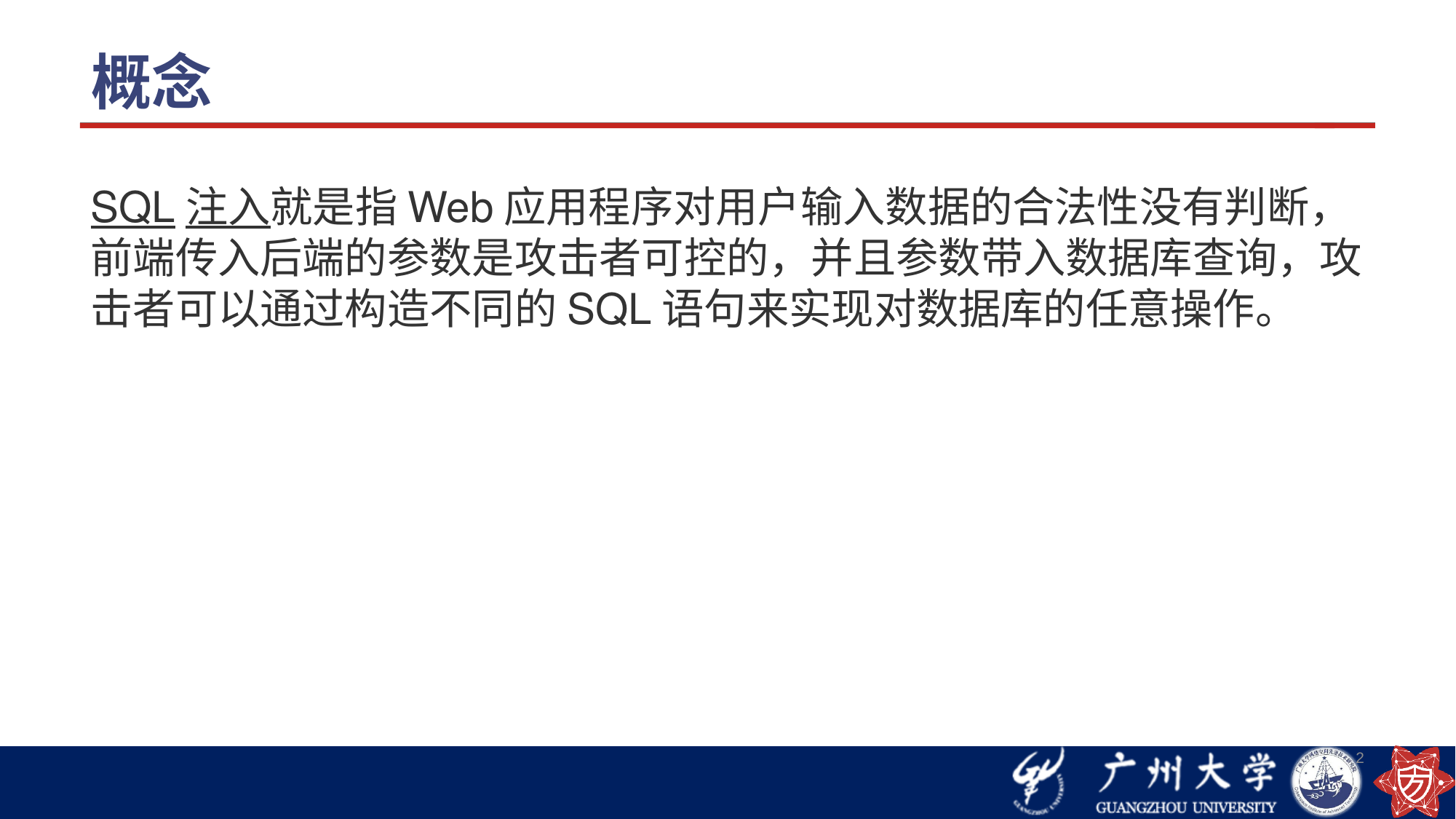

# 概念
SQL注入就是指Web应用程序对用户输入数据的合法性没有判断，前端传入后端的参数是攻击者可控的，并且参数带入数据库查询，攻击者可以通过构造不同的SQL语句来实现对数据库的任意操作。
2